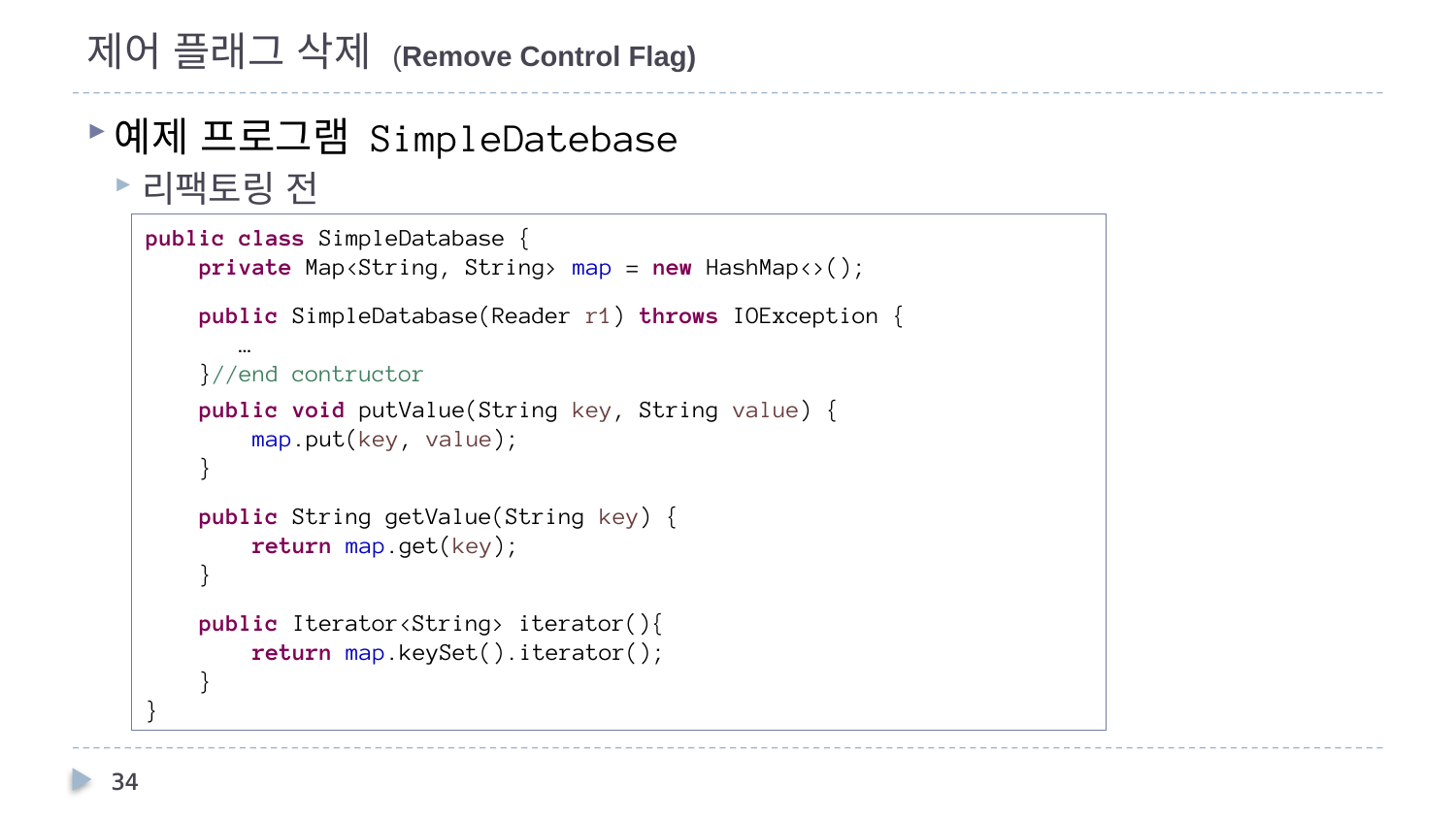

# 제어 플래그 삭제 (Remove Control Flag)
예제 프로그램 SimpleDatebase
리팩토링 전
public class SimpleDatabase {
    private Map<String, String> map = new HashMap<>();

    public SimpleDatabase(Reader r1) throws IOException {
       …
    }//end contructor

    public void putValue(String key, String value) {
        map.put(key, value);
    }

    public String getValue(String key) {
        return map.get(key);
    }

    public Iterator<String> iterator(){
        return map.keySet().iterator();
    }
}
34